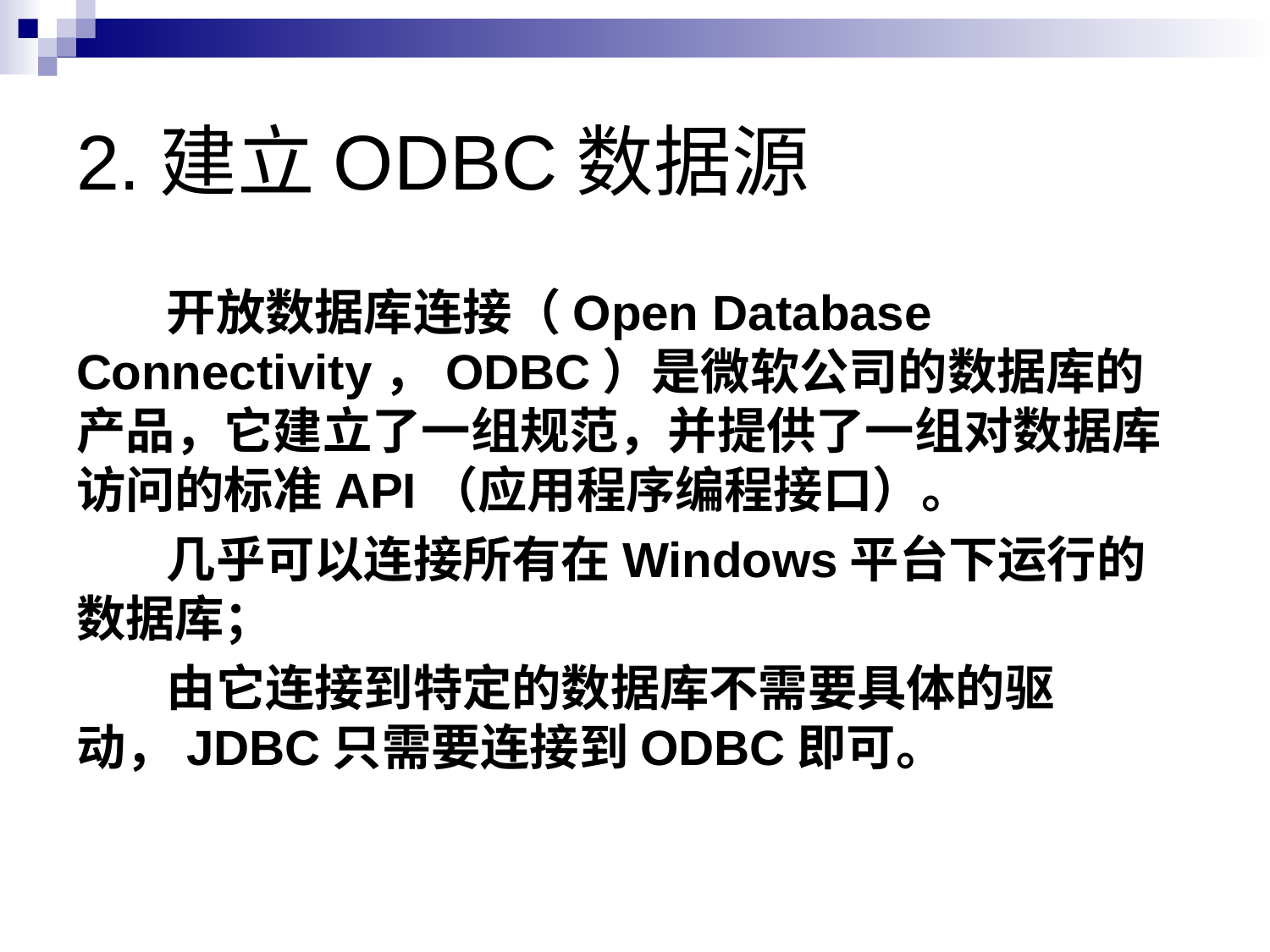

# 2.建立ODBC数据源
       开放数据库连接（Open Database Connectivity，ODBC）是微软公司的数据库的产品，它建立了一组规范，并提供了一组对数据库访问的标准API（应用程序编程接口）。
       几乎可以连接所有在Windows平台下运行的数据库；
       由它连接到特定的数据库不需要具体的驱动，JDBC只需要连接到ODBC即可。
4